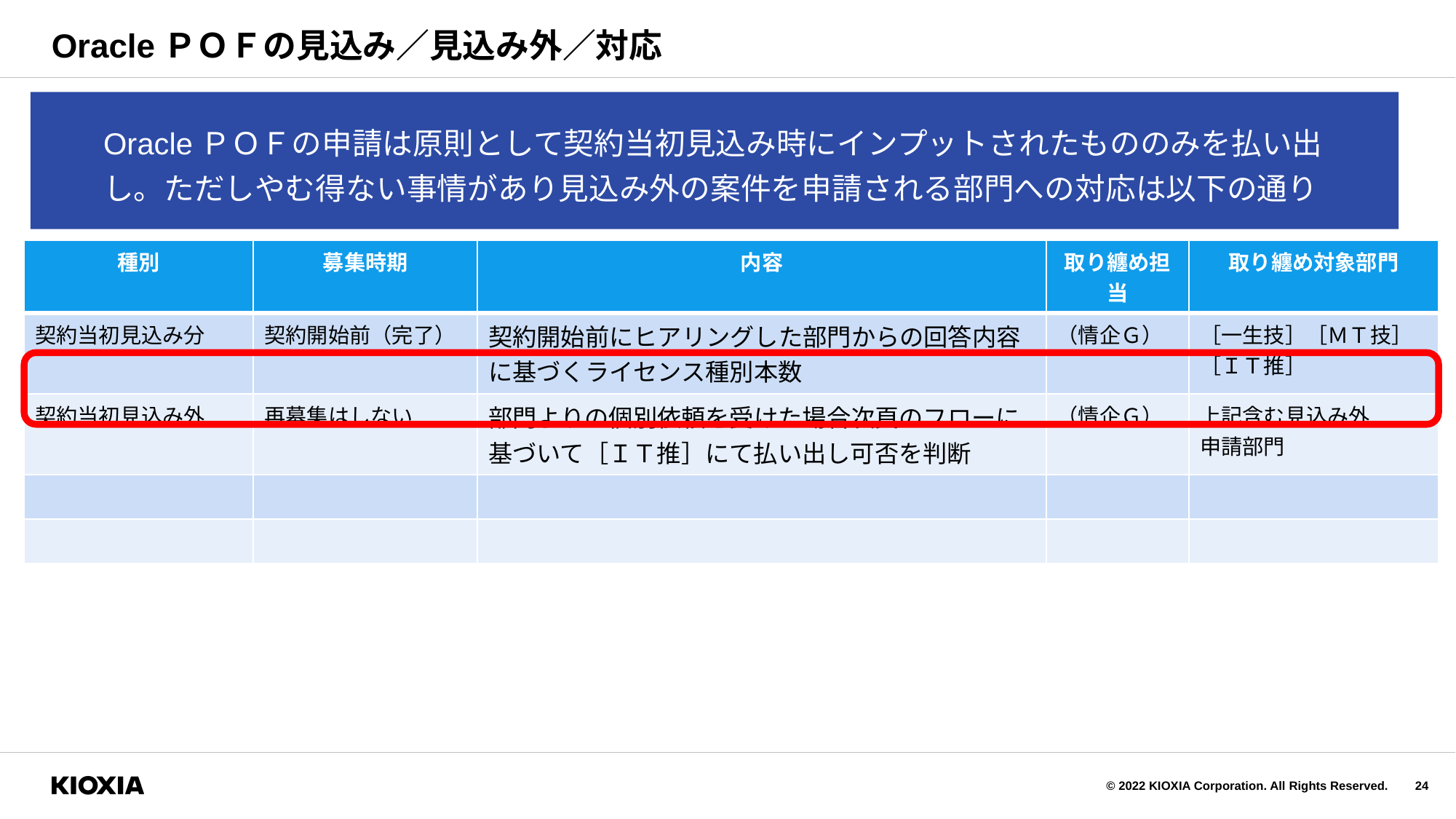

# OracleＰＯＦの見込み／見込み外／対応
OracleＰＯＦの申請は原則として契約当初見込み時にインプットされたもののみを払い出し。ただしやむ得ない事情があり見込み外の案件を申請される部門への対応は以下の通り
| 種別 | 募集時期 | 内容 | 取り纏め担当 | 取り纏め対象部門 |
| --- | --- | --- | --- | --- |
| 契約当初見込み分 | 契約開始前（完了） | 契約開始前にヒアリングした部門からの回答内容に基づくライセンス種別本数 | （情企Ｇ） | ［一生技］［ＭＴ技］［ＩＴ推］ |
| 契約当初見込み外 | 再募集はしない | 部門よりの個別依頼を受けた場合次頁のフローに基づいて［ＩＴ推］にて払い出し可否を判断 | （情企Ｇ） | 上記含む見込み外 申請部門 |
|  |  |  |  |  |
|  |  |  |  |  |